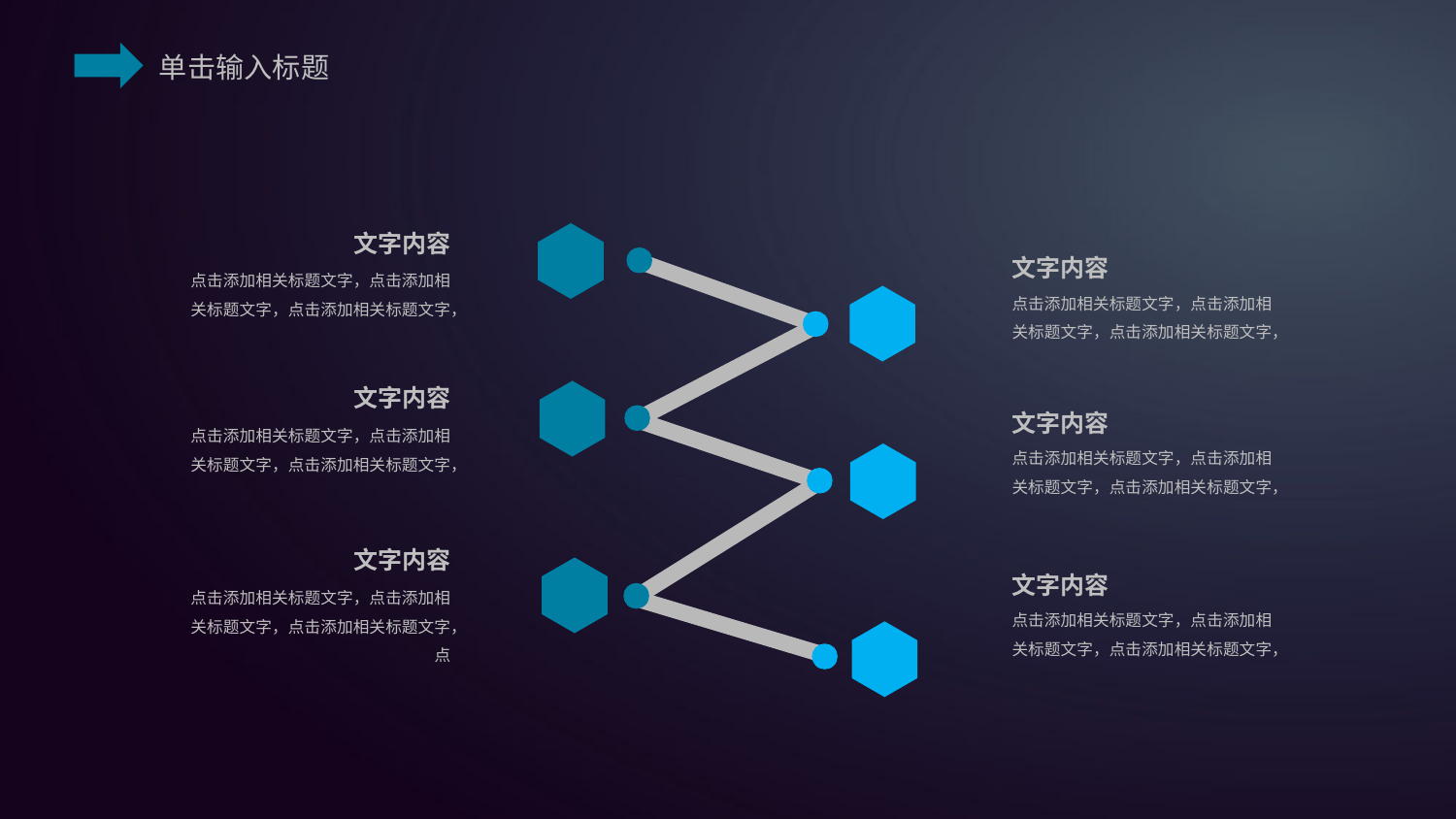

文字内容

文字内容
点击添加相关标题文字，点击添加相关标题文字，点击添加相关标题文字，

点击添加相关标题文字，点击添加相关标题文字，点击添加相关标题文字，

文字内容

文字内容

点击添加相关标题文字，点击添加相关标题文字，点击添加相关标题文字，

点击添加相关标题文字，点击添加相关标题文字，点击添加相关标题文字，

文字内容

文字内容
点击添加相关标题文字，点击添加相关标题文字，点击添加相关标题文字，点

点击添加相关标题文字，点击添加相关标题文字，点击添加相关标题文字，